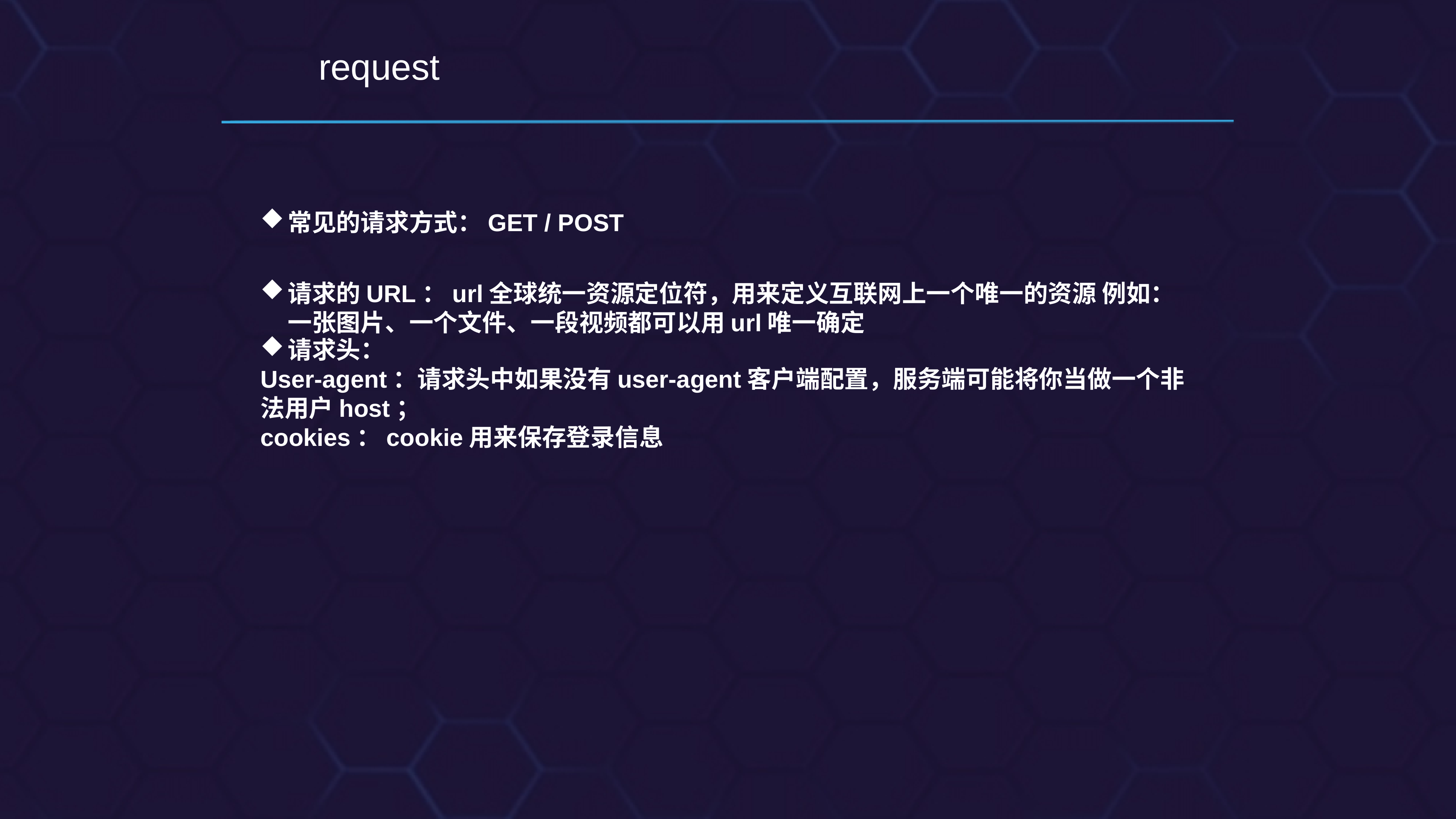

# request
常见的请求方式：GET / POST
请求的URL：url全球统一资源定位符，用来定义互联网上一个唯一的资源 例如：一张图片、一个文件、一段视频都可以用url唯一确定
请求头：
User-agent：请求头中如果没有user-agent客户端配置，服务端可能将你当做一个非法用户host；
cookies：cookie用来保存登录信息